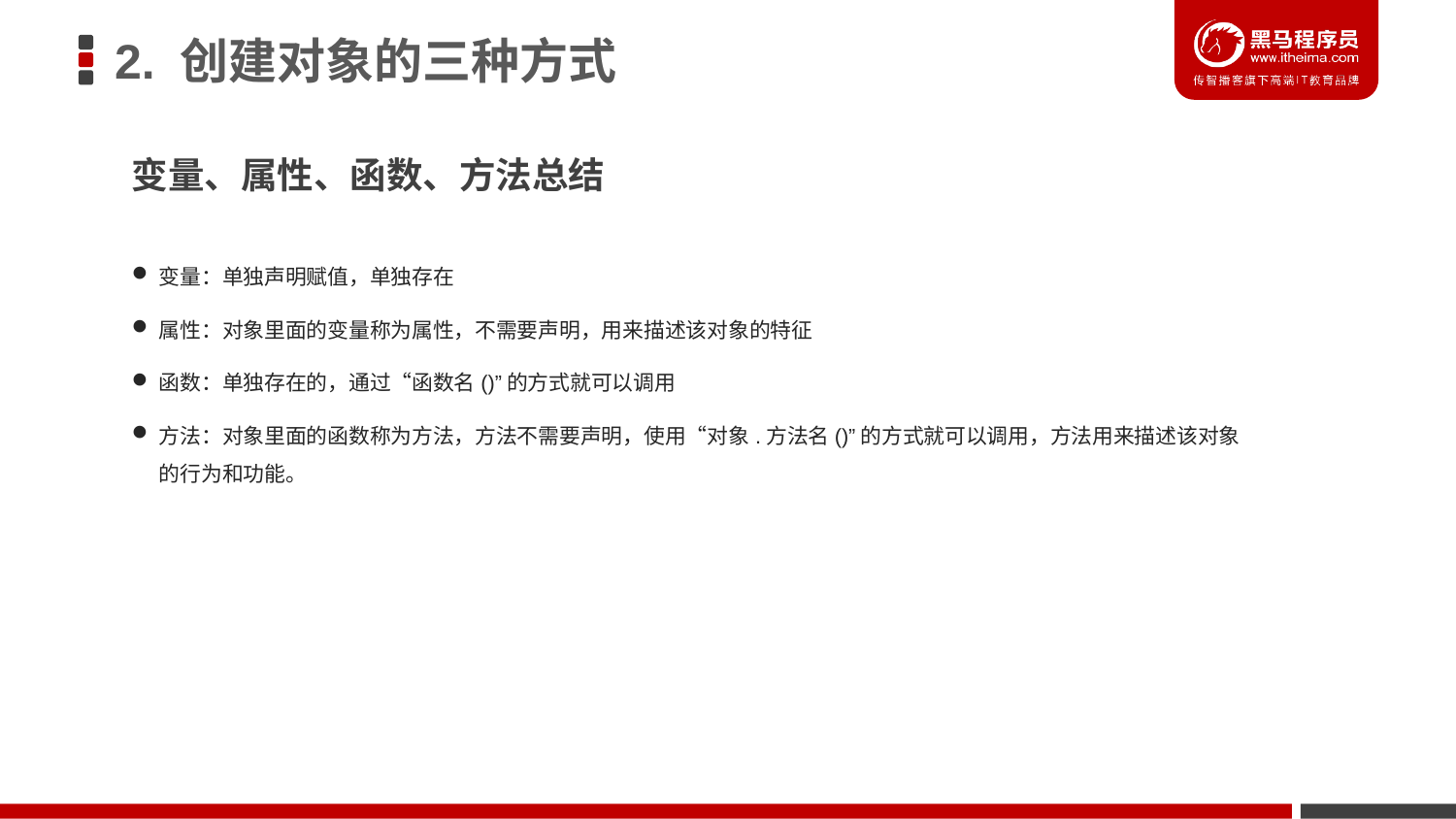

# 2. 创建对象的三种方式
变量、属性、函数、方法总结
变量：单独声明赋值，单独存在
属性：对象里面的变量称为属性，不需要声明，用来描述该对象的特征
函数：单独存在的，通过“函数名()”的方式就可以调用
方法：对象里面的函数称为方法，方法不需要声明，使用“对象.方法名()”的方式就可以调用，方法用来描述该对象的行为和功能。